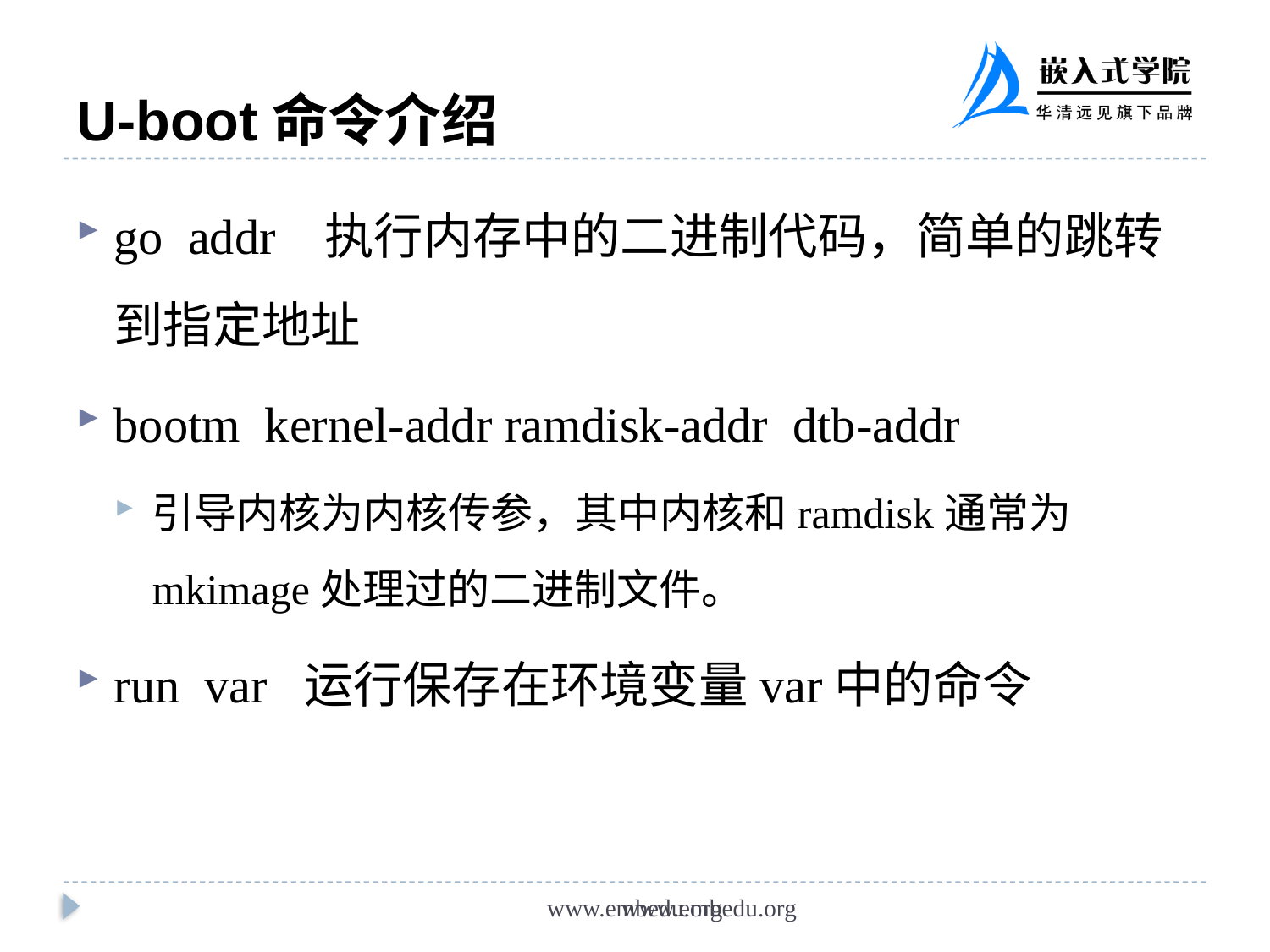

# U-boot命令介绍
go  addr   执行内存中的二进制代码，简单的跳转到指定地址
bootm  kernel-addr ramdisk-addr  dtb-addr
引导内核为内核传参，其中内核和ramdisk通常为mkimage处理过的二进制文件。
run  var  运行保存在环境变量var中的命令
www.embedu.org
www.embedu.org